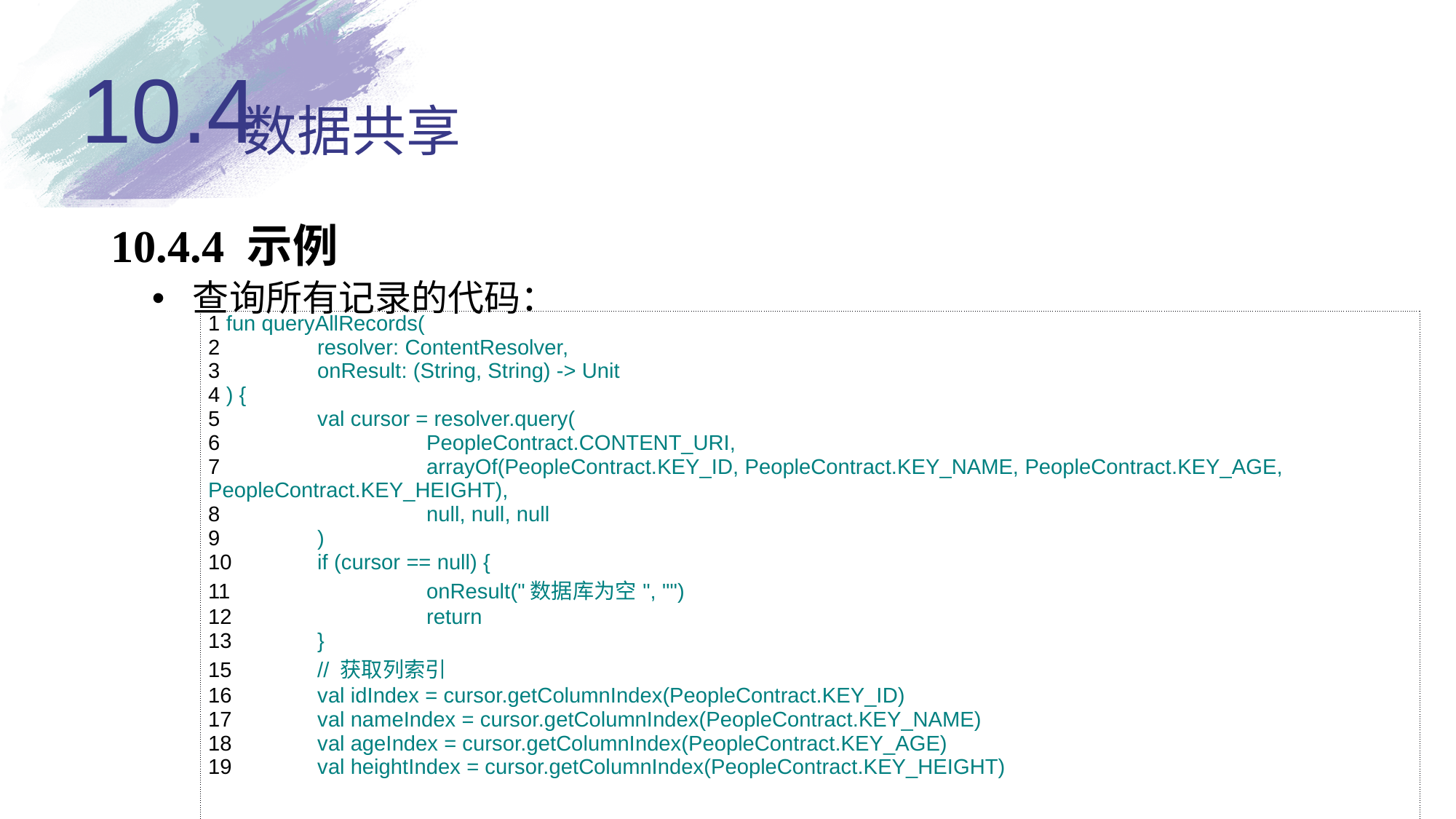

10.4
# 数据共享
10.4.4 示例
查询所有记录的代码：
| 1 fun queryAllRecords( 2  resolver: ContentResolver, 3  onResult: (String, String) -> Unit 4 ) { 5  val cursor = resolver.query( 6  PeopleContract.CONTENT\_URI, 7  arrayOf(PeopleContract.KEY\_ID, PeopleContract.KEY\_NAME, PeopleContract.KEY\_AGE, PeopleContract.KEY\_HEIGHT), 8  null, null, null 9  ) 10  if (cursor == null) { 11  onResult("数据库为空", "") 12  return 13  } 15  // 获取列索引 16  val idIndex = cursor.getColumnIndex(PeopleContract.KEY\_ID) 17  val nameIndex = cursor.getColumnIndex(PeopleContract.KEY\_NAME) 18  val ageIndex = cursor.getColumnIndex(PeopleContract.KEY\_AGE) 19  val heightIndex = cursor.getColumnIndex(PeopleContract.KEY\_HEIGHT) |
| --- |